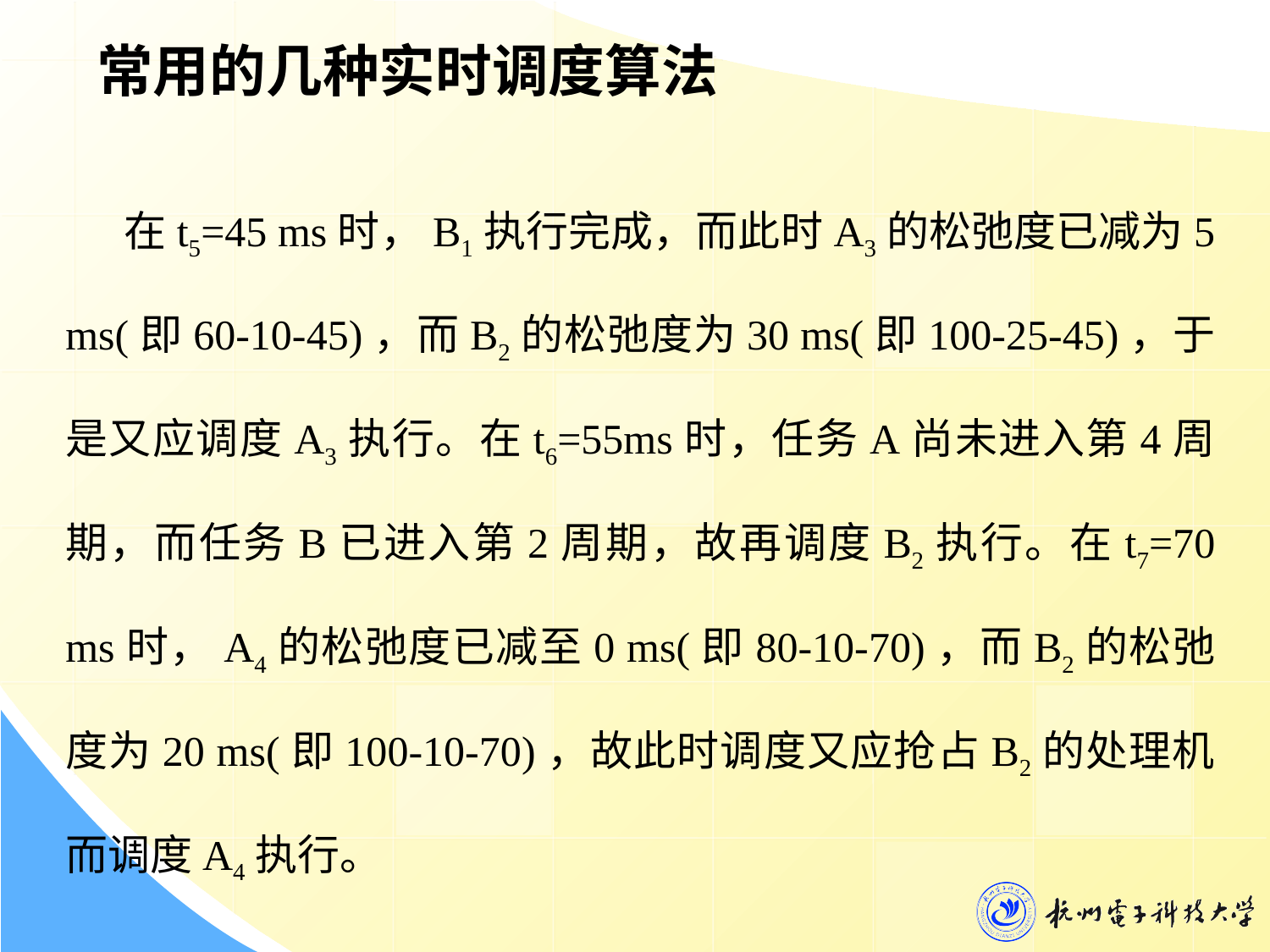

常用的几种实时调度算法
     在t5=45 ms时，B1执行完成，而此时A3的松弛度已减为5 ms(即60-10-45)，而B2的松弛度为30 ms(即100-25-45)，于是又应调度A3执行。在t6=55ms时，任务A尚未进入第4周期，而任务B已进入第2周期，故再调度B2执行。在t7=70 ms时，A4的松弛度已减至0 ms(即80-10-70)，而B2的松弛度为20 ms(即100-10-70)，故此时调度又应抢占B2的处理机而调度A4执行。